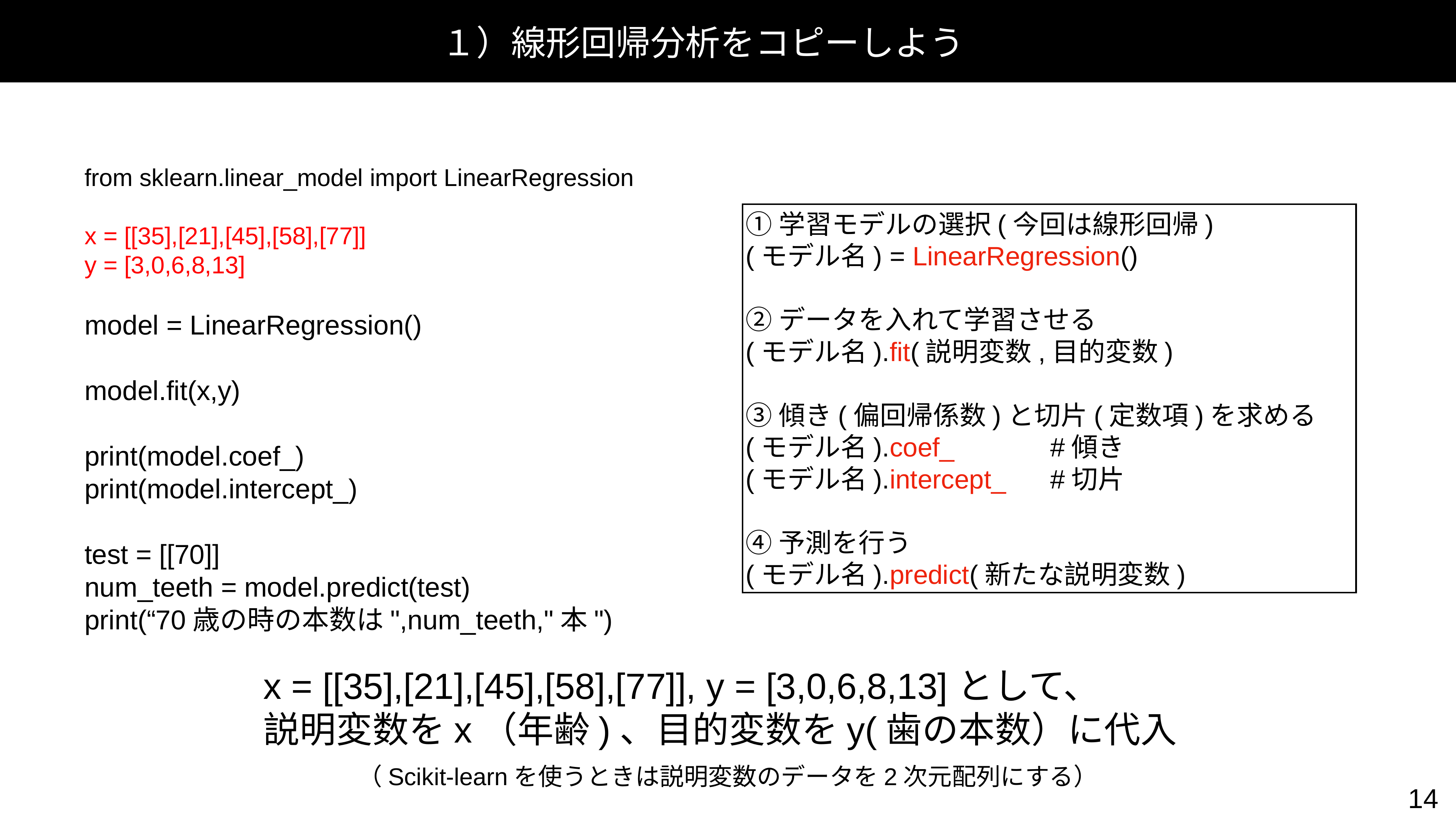

１）線形回帰分析をコピーしよう
from sklearn.linear_model import LinearRegression

x = [[35],[21],[45],[58],[77]]
y = [3,0,6,8,13]

model = LinearRegression()

model.fit(x,y)

print(model.coef_)
print(model.intercept_)

test = [[70]]
num_teeth = model.predict(test)
print(“70歳の時の本数は",num_teeth,"本")
①学習モデルの選択(今回は線形回帰)
(モデル名) = LinearRegression()

②データを入れて学習させる
(モデル名).fit(説明変数,目的変数)

③傾き(偏回帰係数)と切片(定数項)を求める
(モデル名).coef_             #傾き
(モデル名).intercept_      #切片

④予測を行う
(モデル名).predict(新たな説明変数)
x = [[35],[21],[45],[58],[77]], y = [3,0,6,8,13]として、
説明変数をx（年齢)、目的変数をy(歯の本数）に代入
（Scikit-learnを使うときは説明変数のデータを2次元配列にする）
14